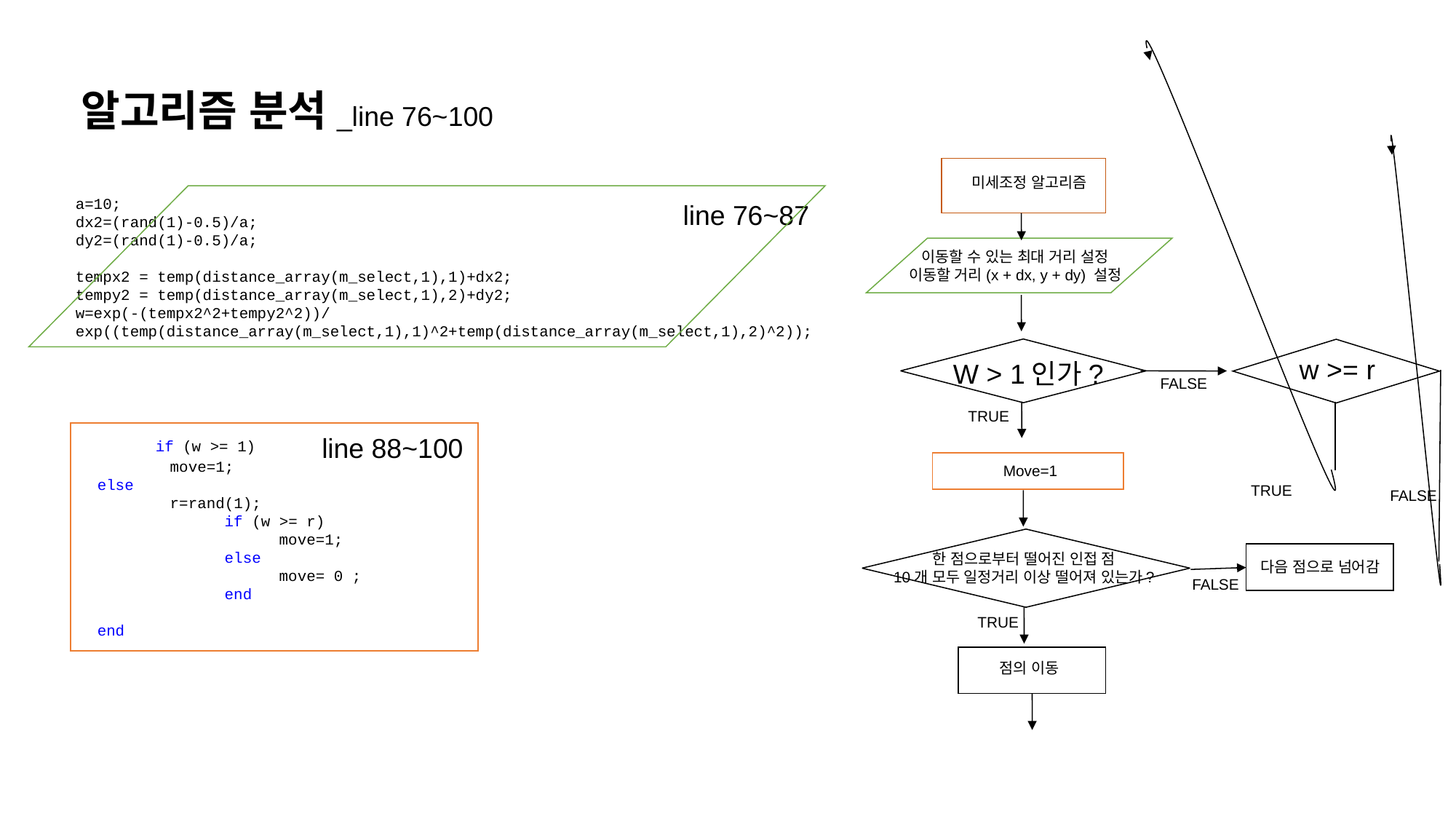

# 알고리즘 분석_line 76~100

미세조정 알고리즘

       a=10;
       dx2=(rand(1)-0.5)/a;
       dy2=(rand(1)-0.5)/a;

       tempx2 = temp(distance_array(m_select,1),1)+dx2;
       tempy2 = temp(distance_array(m_select,1),2)+dy2;
       w=exp(-(tempx2^2+tempy2^2))/
       exp((temp(distance_array(m_select,1),1)^2+temp(distance_array(m_select,1),2)^2));

line 76~87

이동할 수 있는 최대 거리 설정
이동할 거리(x + dx, y + dy) 설정

w >= r
W > 1인가?
FALSE

        if (w >= 1)
                move=1;
        else
                r=rand(1);
                      if (w >= r)
                            move=1;
                      else
                            move= 0 ;
                      end

        end
TRUE

line 88~100

Move=1

TRUE
FALSE

한 점으로부터 떨어진 인접 점
10개 모두 일정거리 이상 떨어져 있는가?

다음 점으로 넘어감

FALSE

TRUE

점의 이동